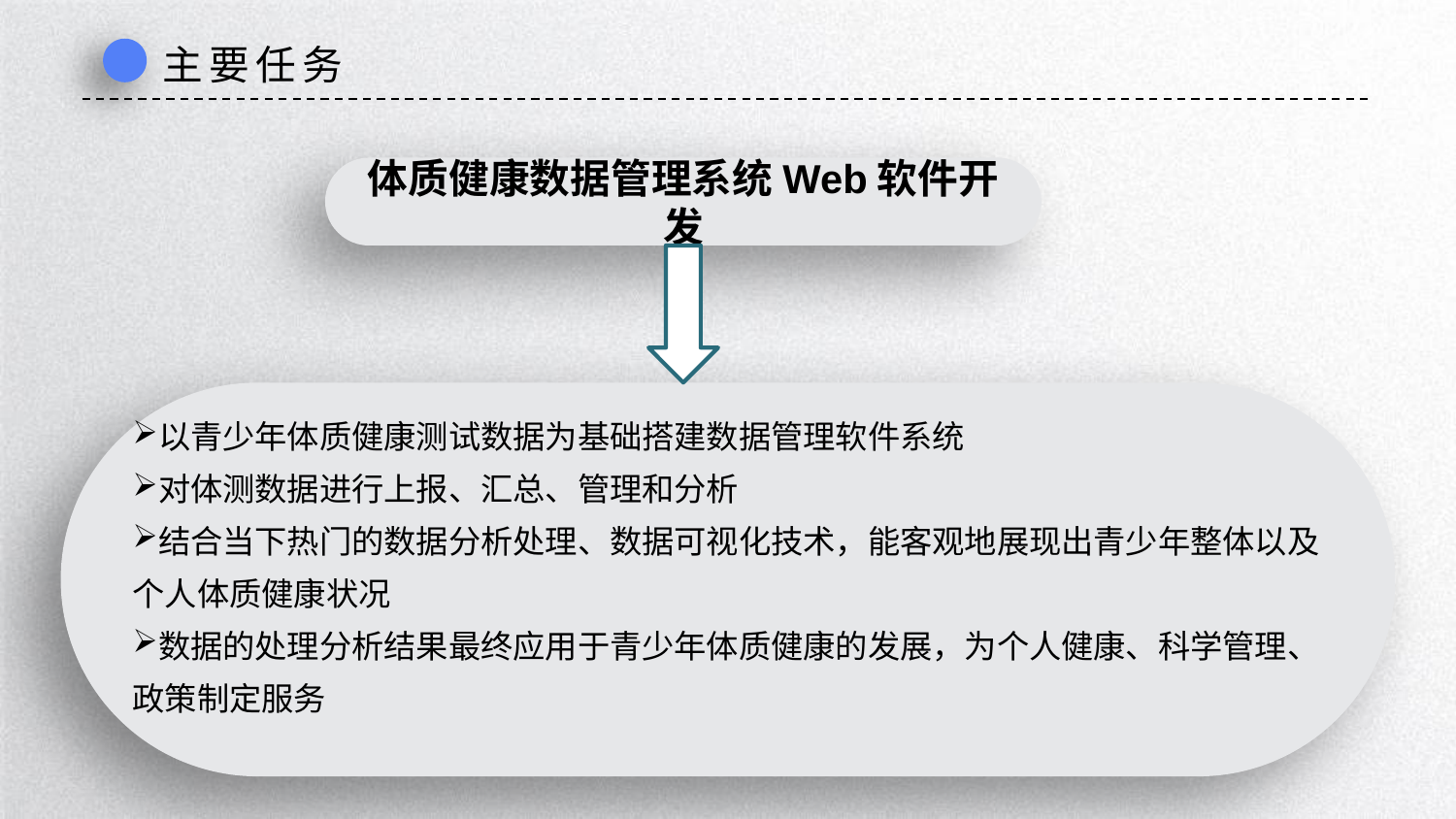

主要任务

体质健康数据管理系统Web软件开发

以青少年体质健康测试数据为基础搭建数据管理软件系统
对体测数据进行上报、汇总、管理和分析
结合当下热门的数据分析处理、数据可视化技术，能客观地展现出青少年整体以及个人体质健康状况
数据的处理分析结果最终应用于青少年体质健康的发展，为个人健康、科学管理、政策制定服务

延时符